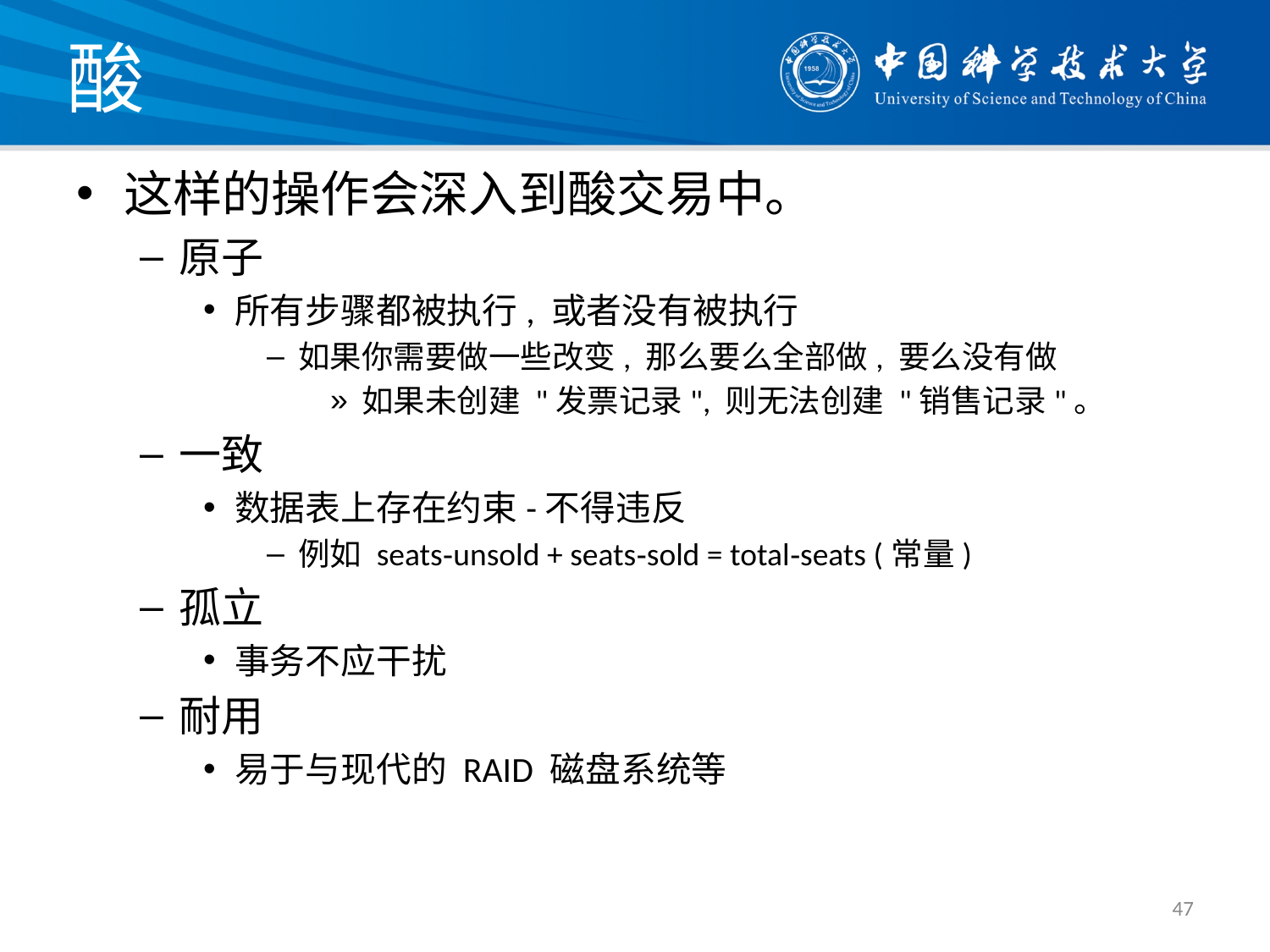

# 酸
这样的操作会深入到酸交易中。
原子
所有步骤都被执行, 或者没有被执行
如果你需要做一些改变, 那么要么全部做, 要么没有做
如果未创建 "发票记录", 则无法创建 "销售记录"。
一致
数据表上存在约束-不得违反
例如 seats‐unsold + seats‐sold = total‐seats (常量)
孤立
事务不应干扰
耐用
易于与现代的 RAID 磁盘系统等
47